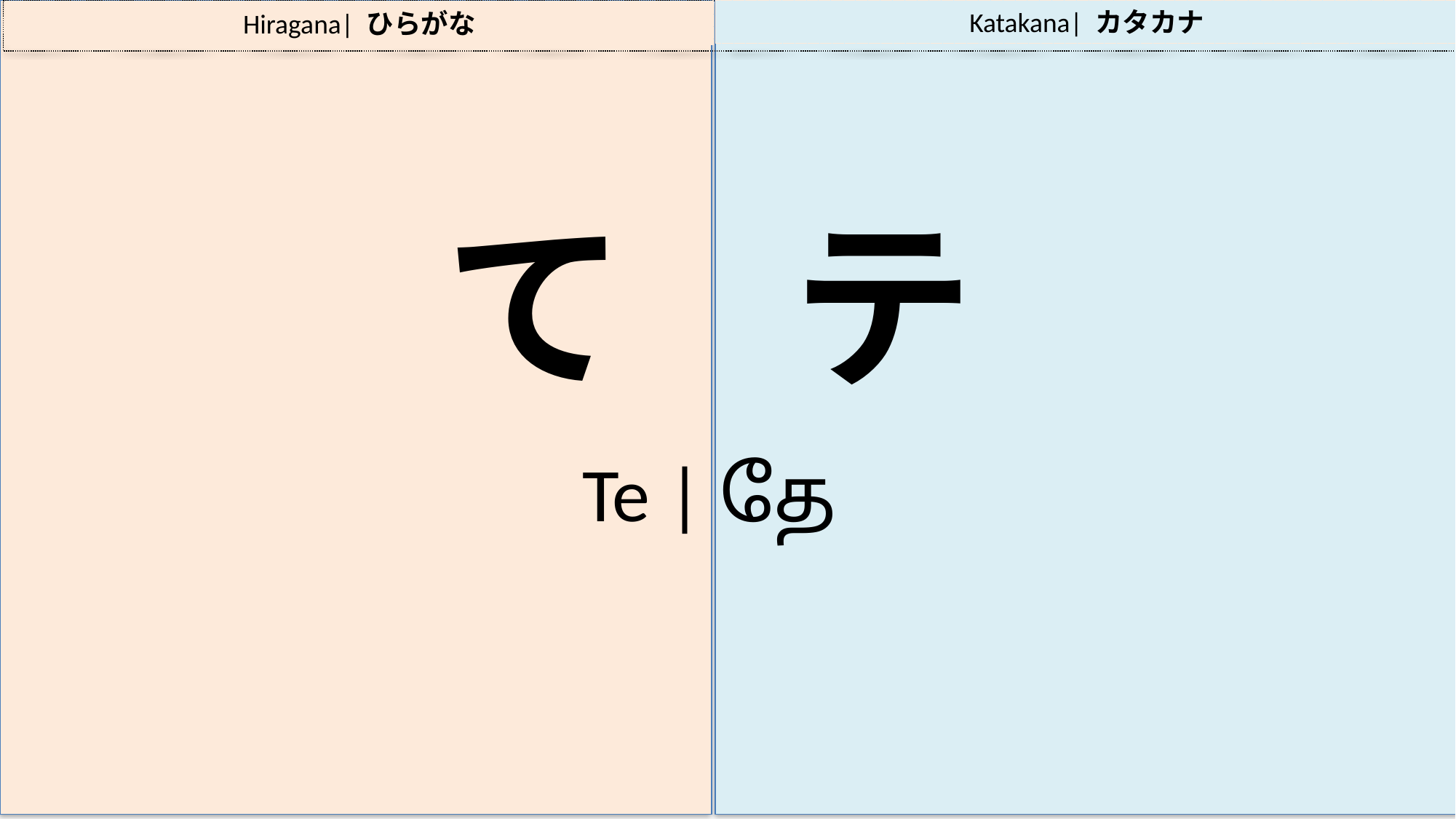

Katakana| カタカナ

Hiragana| ひらがな
て    テ
Te | தே